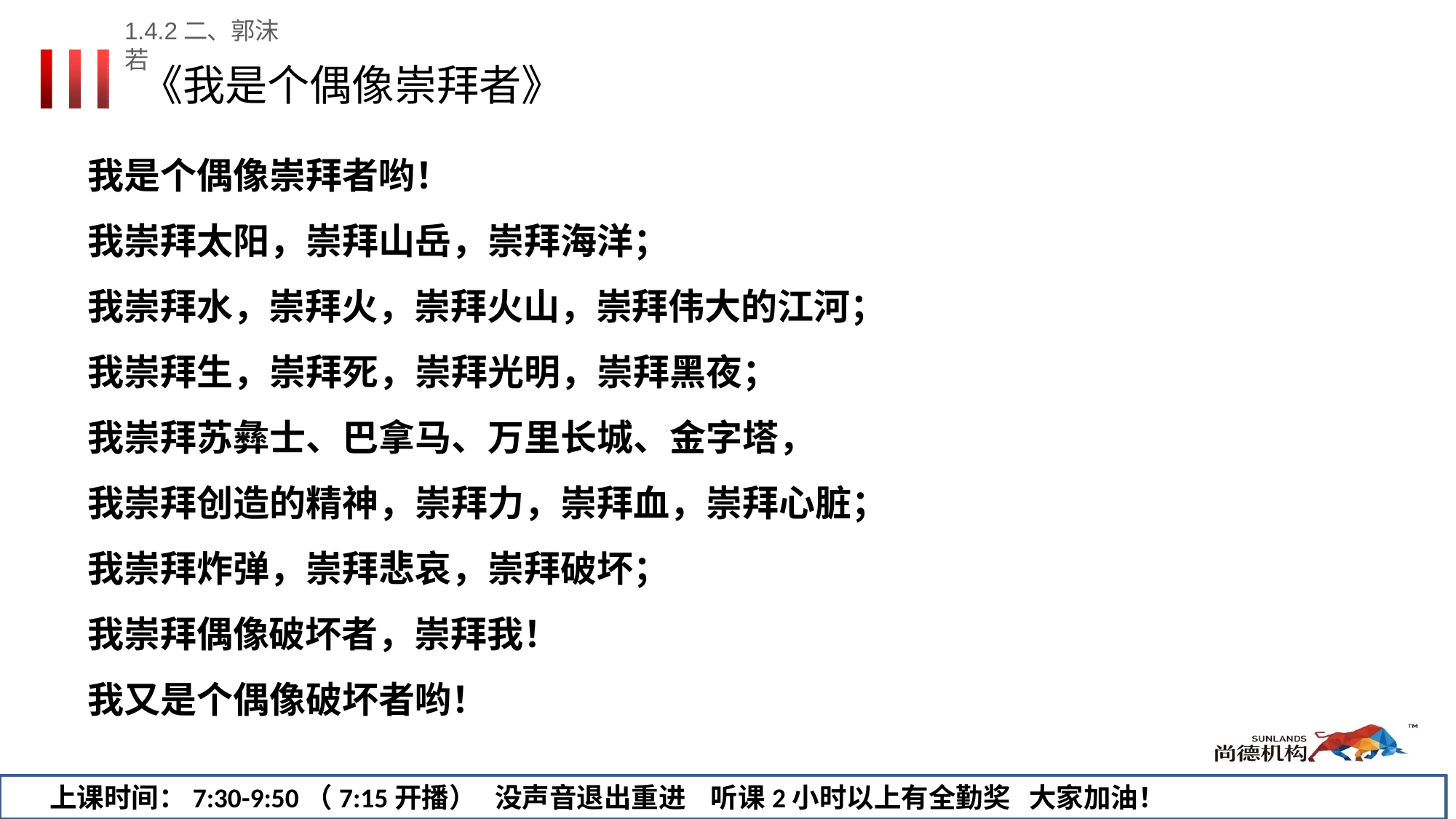

1.4.2二、郭沫若

# 《我是个偶像崇拜者》
我是个偶像崇拜者哟！
我崇拜太阳，崇拜山岳，崇拜海洋；
我崇拜水，崇拜火，崇拜火山，崇拜伟大的江河；
我崇拜生，崇拜死，崇拜光明，崇拜黑夜；  我崇拜苏彝士、巴拿马、万里长城、金字塔，
我崇拜创造的精神，崇拜力，崇拜血，崇拜心脏； 我崇拜炸弹，崇拜悲哀，崇拜破坏；
我崇拜偶像破坏者，崇拜我！
我又是个偶像破坏者哟！